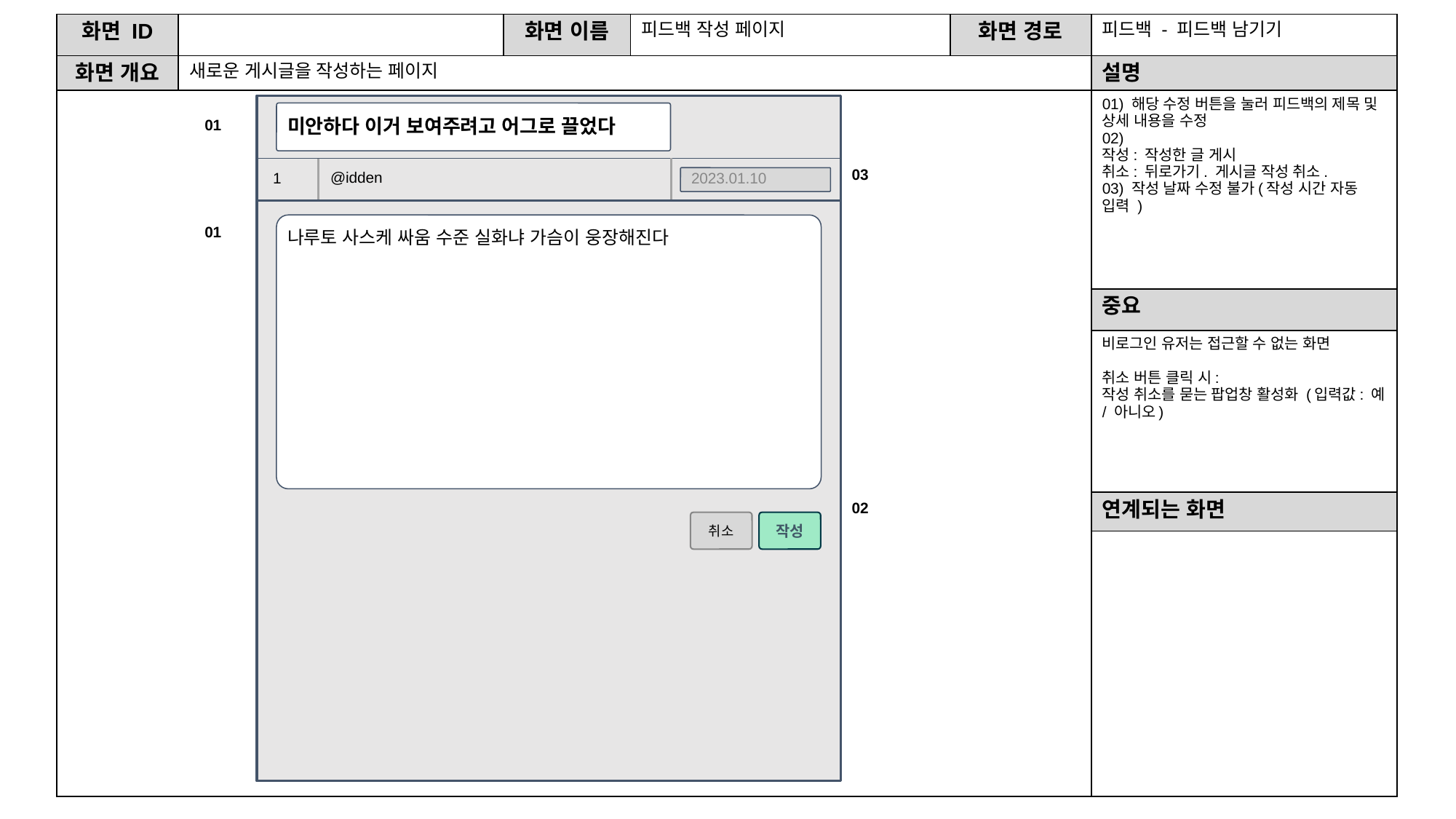

| 화면 ID |  | 화면 이름 | 피드백 작성 페이지 | 화면 경로 | 피드백 - 피드백 남기기 |
| --- | --- | --- | --- | --- | --- |
| 화면 개요 | 새로운 게시글을 작성하는 페이지 |  |  |  | 설명 |
|  |  |  |  |  | 01) 해당 수정 버튼을 눌러 피드백의 제목 및 상세 내용을 수정 02) 작성: 작성한 글 게시 취소: 뒤로가기. 게시글 작성 취소. 03) 작성 날짜 수정 불가(작성 시간 자동 입력 ) |
|  |  |  |  |  | 중요 |
|  |  |  |  |  | 비로그인 유저는 접근할 수 없는 화면 취소 버튼 클릭 시: 작성 취소를 묻는 팝업창 활성화 (입력값: 예 / 아니오) |
|  |  |  |  |  | 연계되는 화면 |
|  |  |  |  |  |  |

미안하다 이거 보여주려고 어그로 끌었다
01
03
@idden
1
2023.01.10

01

나루토 사스케 싸움 수준 실화냐 가슴이 웅장해진다
02
작성
취소